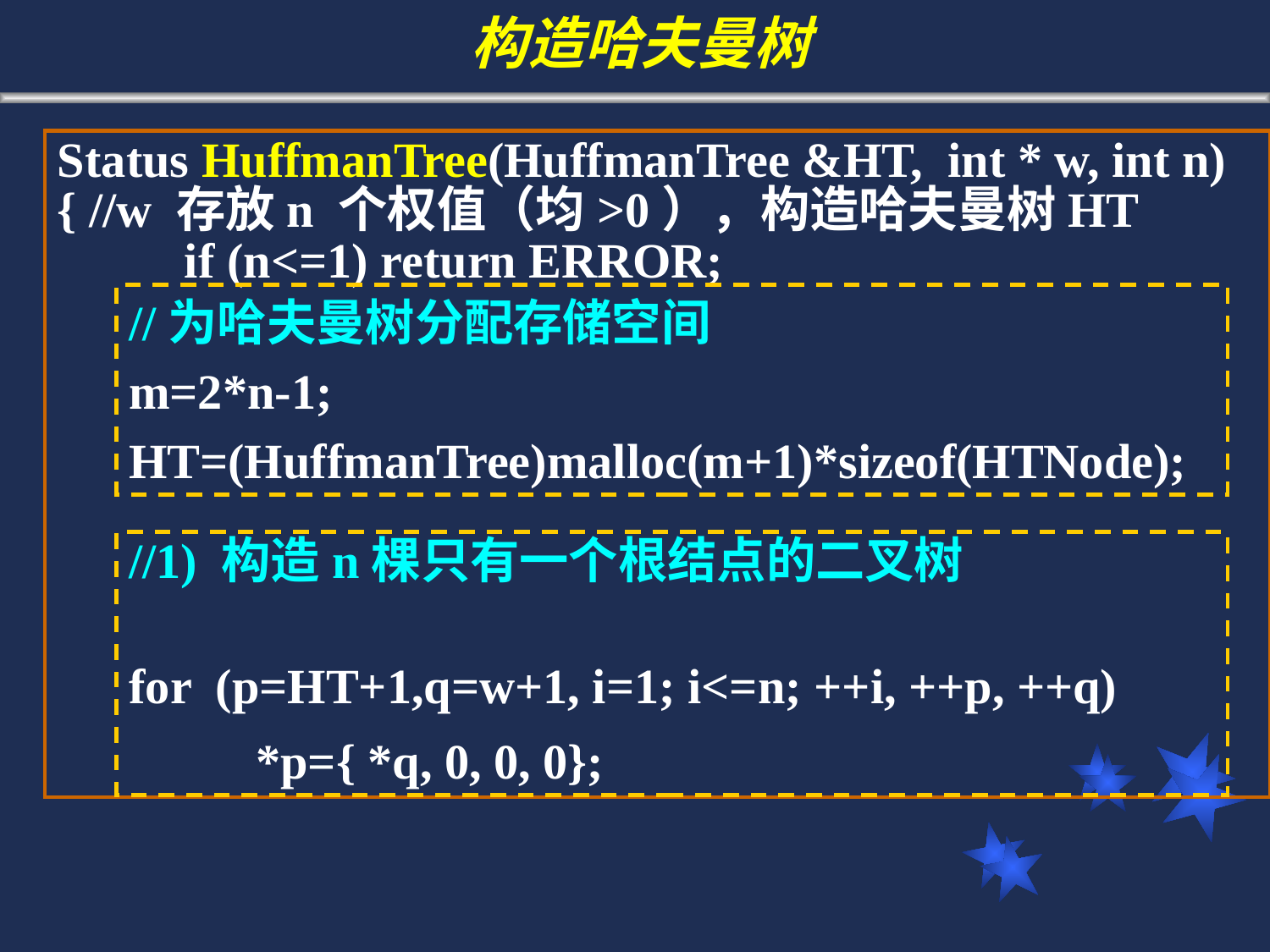

构造哈夫曼树
Status HuffmanTree(HuffmanTree &HT,  int * w, int n)
{ //w 存放n 个权值（均>0），构造哈夫曼树HT
	if (n<=1) return ERROR;

//为哈夫曼树分配存储空间
m=2*n-1;
HT=(HuffmanTree)malloc(m+1)*sizeof(HTNode);
//1) 构造n棵只有一个根结点的二叉树
for  (p=HT+1,q=w+1, i=1; i<=n; ++i, ++p, ++q)
	*p={ *q, 0, 0, 0};